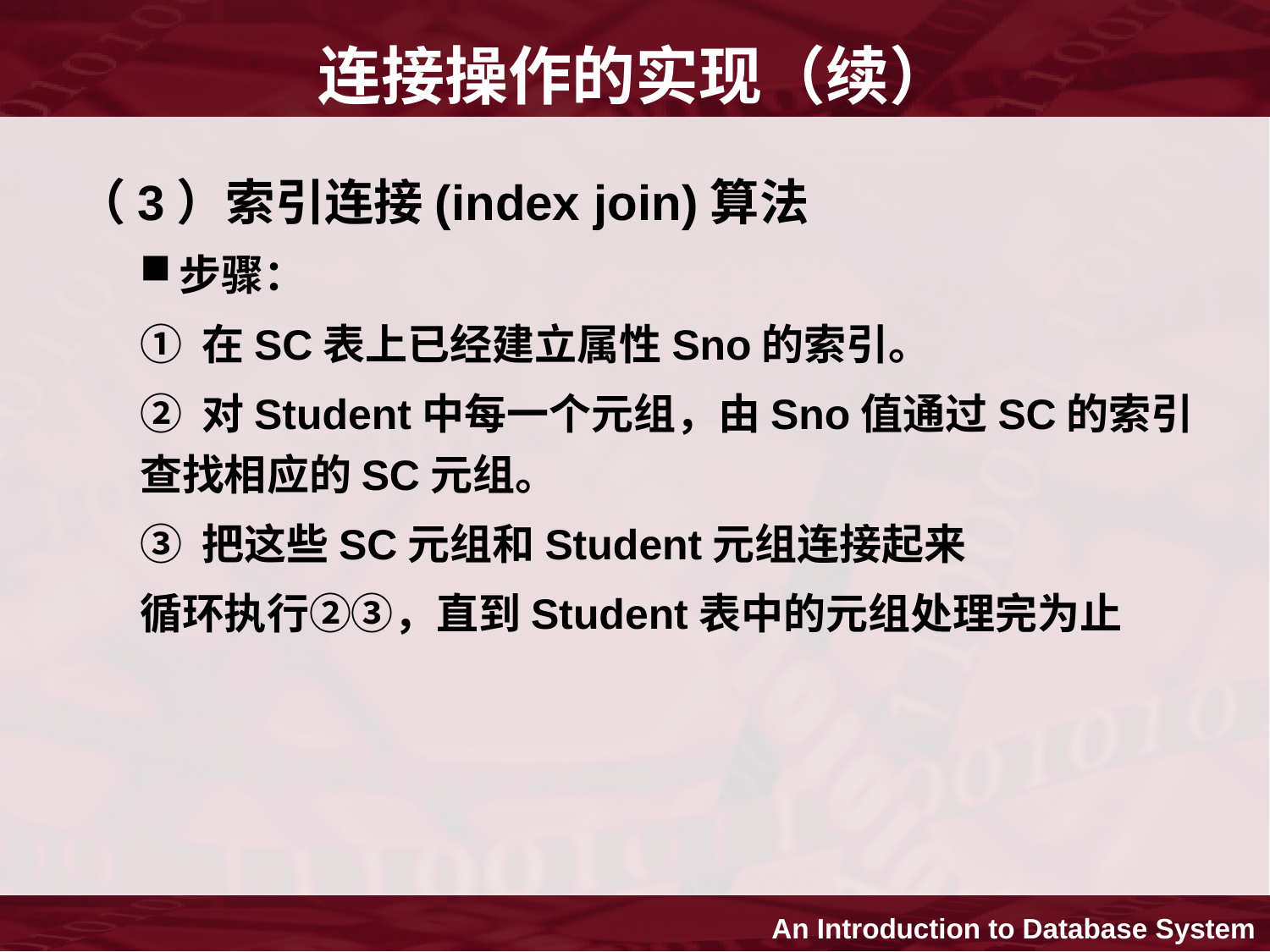

# 连接操作的实现（续）
（3）索引连接(index join)算法
步骤：
① 在SC表上已经建立属性Sno的索引。
② 对Student中每一个元组，由Sno值通过SC的索引查找相应的SC元组。
③ 把这些SC元组和Student元组连接起来
循环执行②③，直到Student表中的元组处理完为止